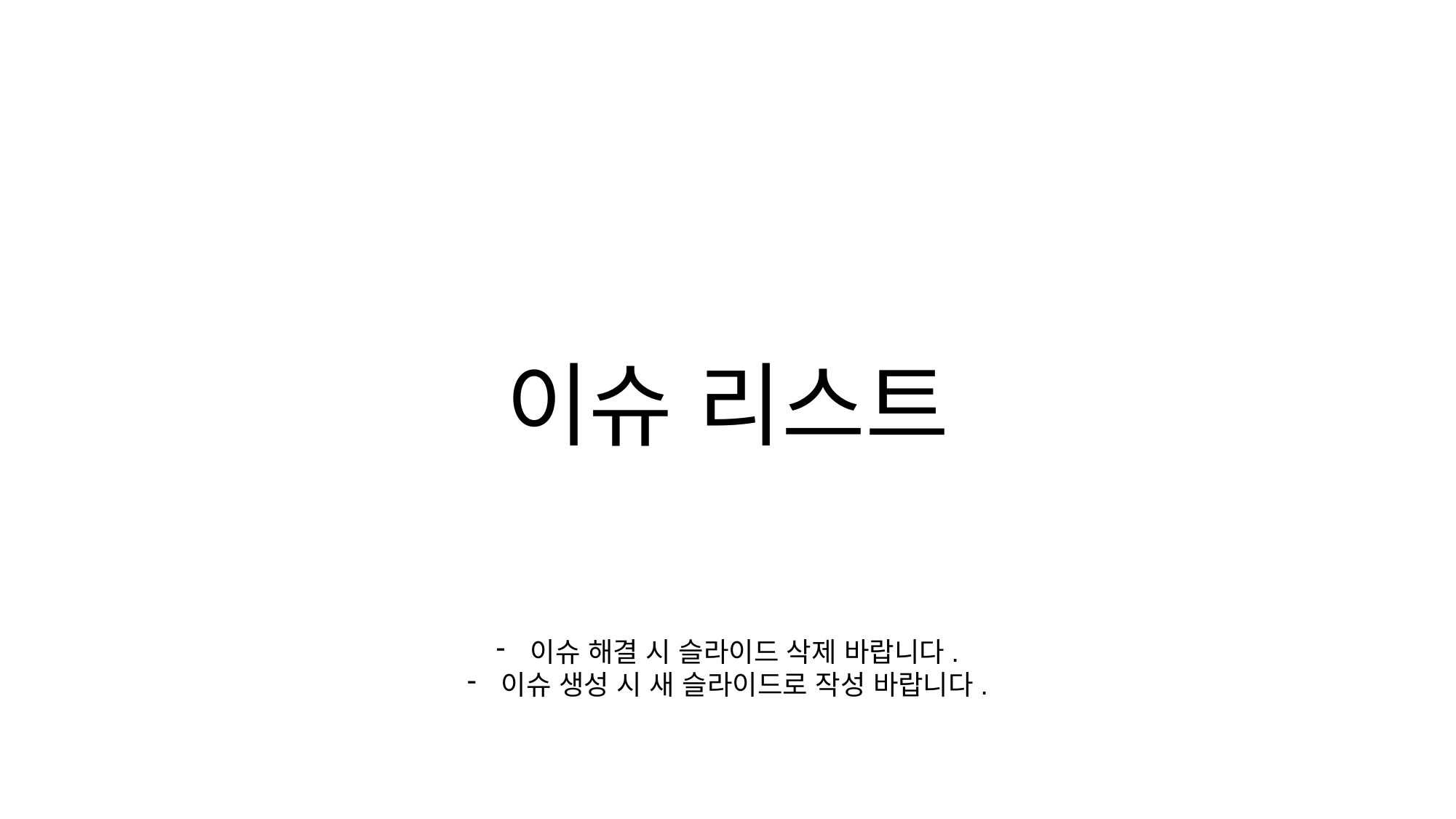

# 이슈 리스트
이슈 해결 시 슬라이드 삭제 바랍니다.
이슈 생성 시 새 슬라이드로 작성 바랍니다.